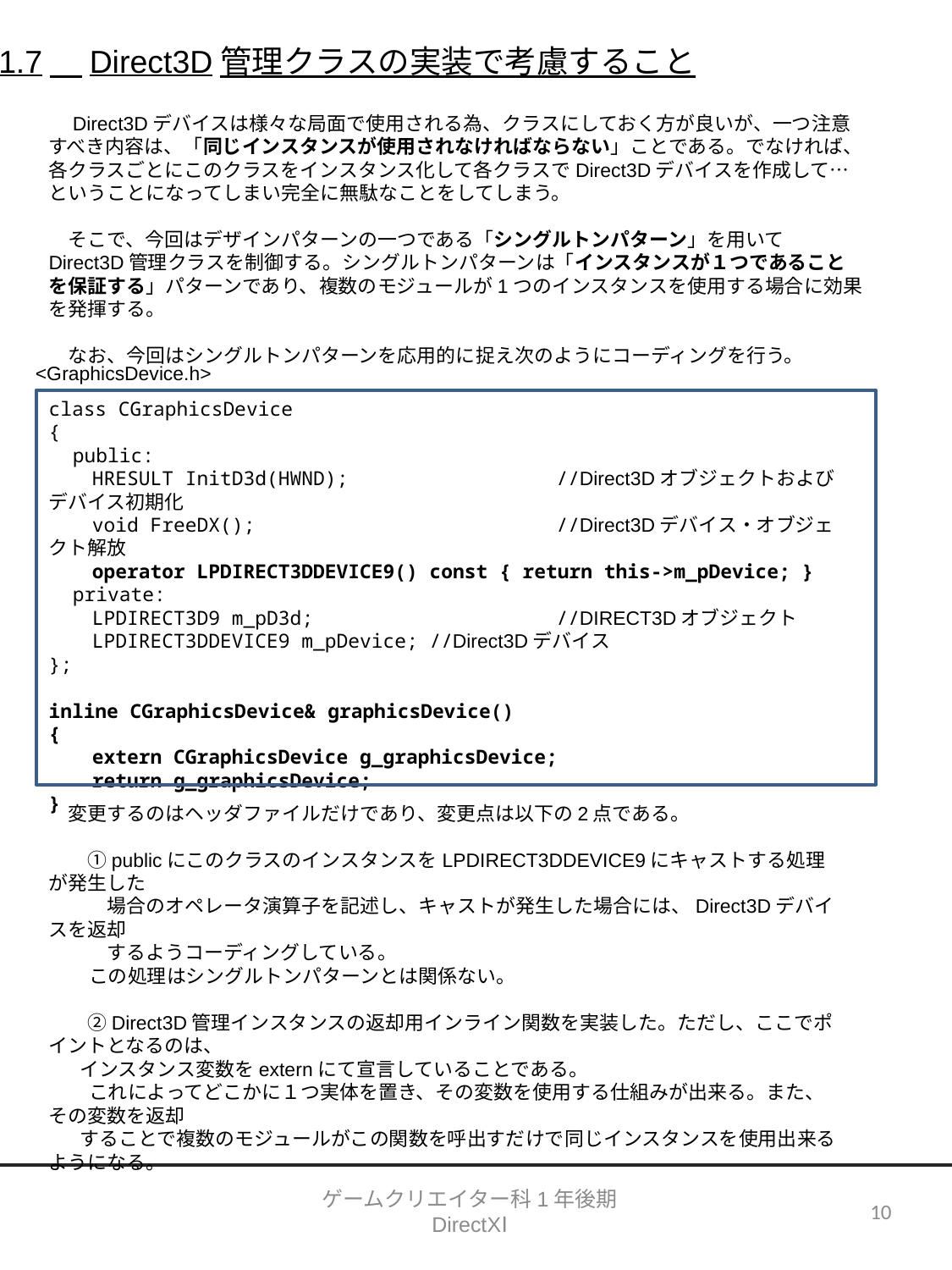

1.7　Direct3D管理クラスの実装で考慮すること
　Direct3Dデバイスは様々な局面で使用される為、クラスにしておく方が良いが、一つ注意すべき内容は、「同じインスタンスが使用されなければならない」ことである。でなければ、各クラスごとにこのクラスをインスタンス化して各クラスでDirect3Dデバイスを作成して…ということになってしまい完全に無駄なことをしてしまう。

　そこで、今回はデザインパターンの一つである「シングルトンパターン」を用いてDirect3D管理クラスを制御する。シングルトンパターンは「インスタンスが１つであることを保証する」パターンであり、複数のモジュールが1つのインスタンスを使用する場合に効果を発揮する。

　なお、今回はシングルトンパターンを応用的に捉え次のようにコーディングを行う。
<GraphicsDevice.h>
class CGraphicsDevice
{
　public:
　　HRESULT InitD3d(HWND);　		//Direct3Dオブジェクトおよびデバイス初期化
　　void FreeDX();　　　　　		//Direct3Dデバイス・オブジェクト解放
　　operator LPDIRECT3DDEVICE9() const { return this->m_pDevice; }
　private:
　　LPDIRECT3D9 m_pD3d;		//DIRECT3Dオブジェクト
　　LPDIRECT3DDEVICE9 m_pDevice;	//Direct3Dデバイス
};

inline CGraphicsDevice& graphicsDevice()
{
　　extern CGraphicsDevice g_graphicsDevice;
　　return g_graphicsDevice;
}

　変更するのはヘッダファイルだけであり、変更点は以下の2点である。

　　①publicにこのクラスのインスタンスをLPDIRECT3DDEVICE9にキャストする処理が発生した
　　　場合のオペレータ演算子を記述し、キャストが発生した場合には、Direct3Dデバイスを返却
　　　するようコーディングしている。
        この処理はシングルトンパターンとは関係ない。

　　②Direct3D管理インスタンスの返却用インライン関数を実装した。ただし、ここでポイントとなるのは、
      インスタンス変数をexternにて宣言していることである。
        これによってどこかに１つ実体を置き、その変数を使用する仕組みが出来る。また、その変数を返却
      することで複数のモジュールがこの関数を呼出すだけで同じインスタンスを使用出来るようになる。
ゲームクリエイター科1年後期 DirectXⅠ
10